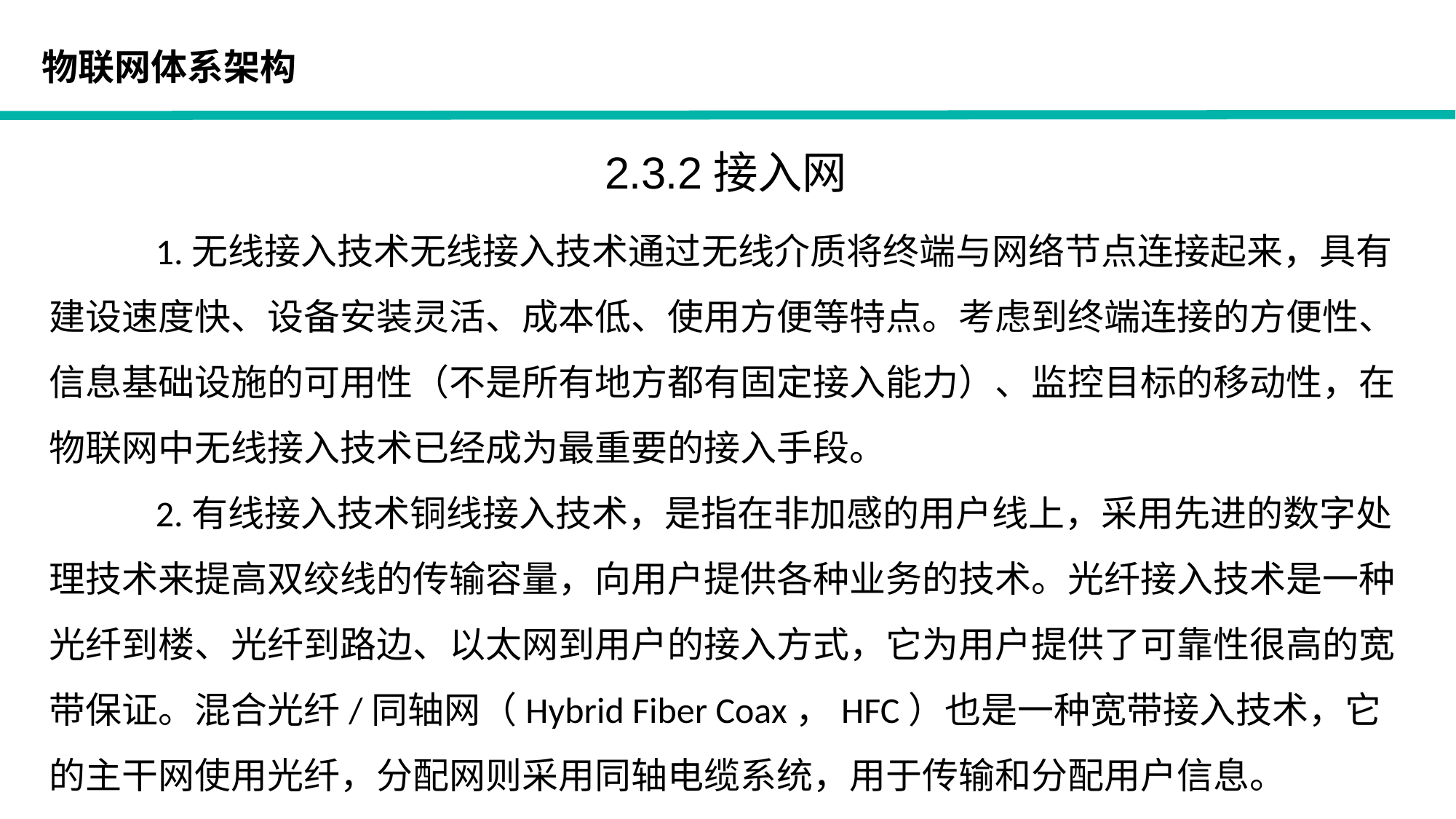

2.3.2接入网
1.无线接入技术无线接入技术通过无线介质将终端与网络节点连接起来，具有建设速度快、设备安装灵活、成本低、使用方便等特点。考虑到终端连接的方便性、信息基础设施的可用性（不是所有地方都有固定接入能力）、监控目标的移动性，在物联网中无线接入技术已经成为最重要的接入手段。
2.有线接入技术铜线接入技术，是指在非加感的用户线上，采用先进的数字处理技术来提高双绞线的传输容量，向用户提供各种业务的技术。光纤接入技术是一种光纤到楼、光纤到路边、以太网到用户的接入方式，它为用户提供了可靠性很高的宽带保证。混合光纤/同轴网（Hybrid Fiber Coax，HFC）也是一种宽带接入技术，它的主干网使用光纤，分配网则采用同轴电缆系统，用于传输和分配用户信息。